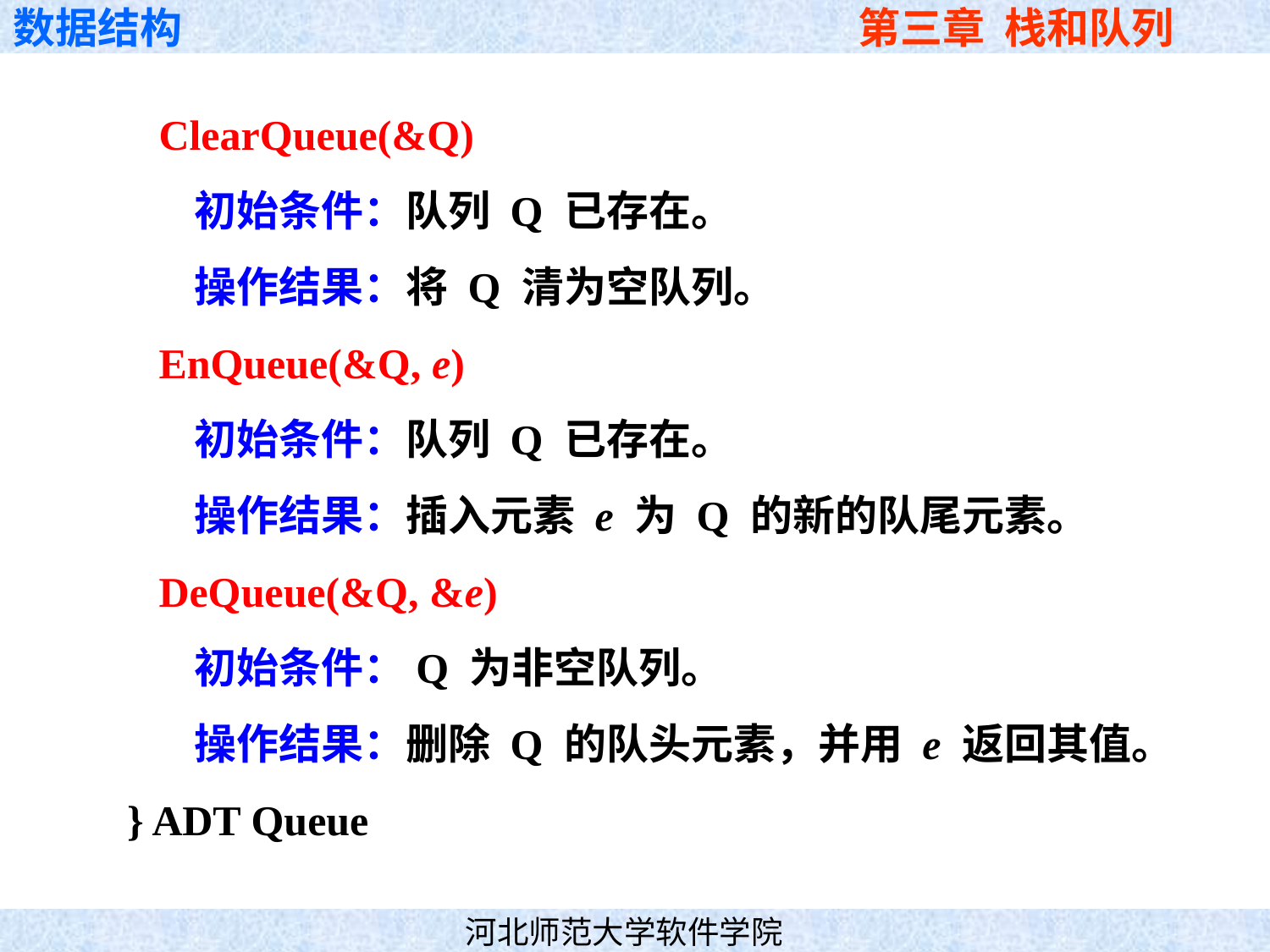

ClearQueue(&Q)
      初始条件：队列 Q 已存在。
      操作结果：将 Q 清为空队列。
   EnQueue(&Q, e)
      初始条件：队列 Q 已存在。
      操作结果：插入元素 e 为 Q 的新的队尾元素。
   DeQueue(&Q, &e)
      初始条件：Q 为非空队列。
      操作结果：删除 Q 的队头元素，并用 e 返回其值。
} ADT Queue